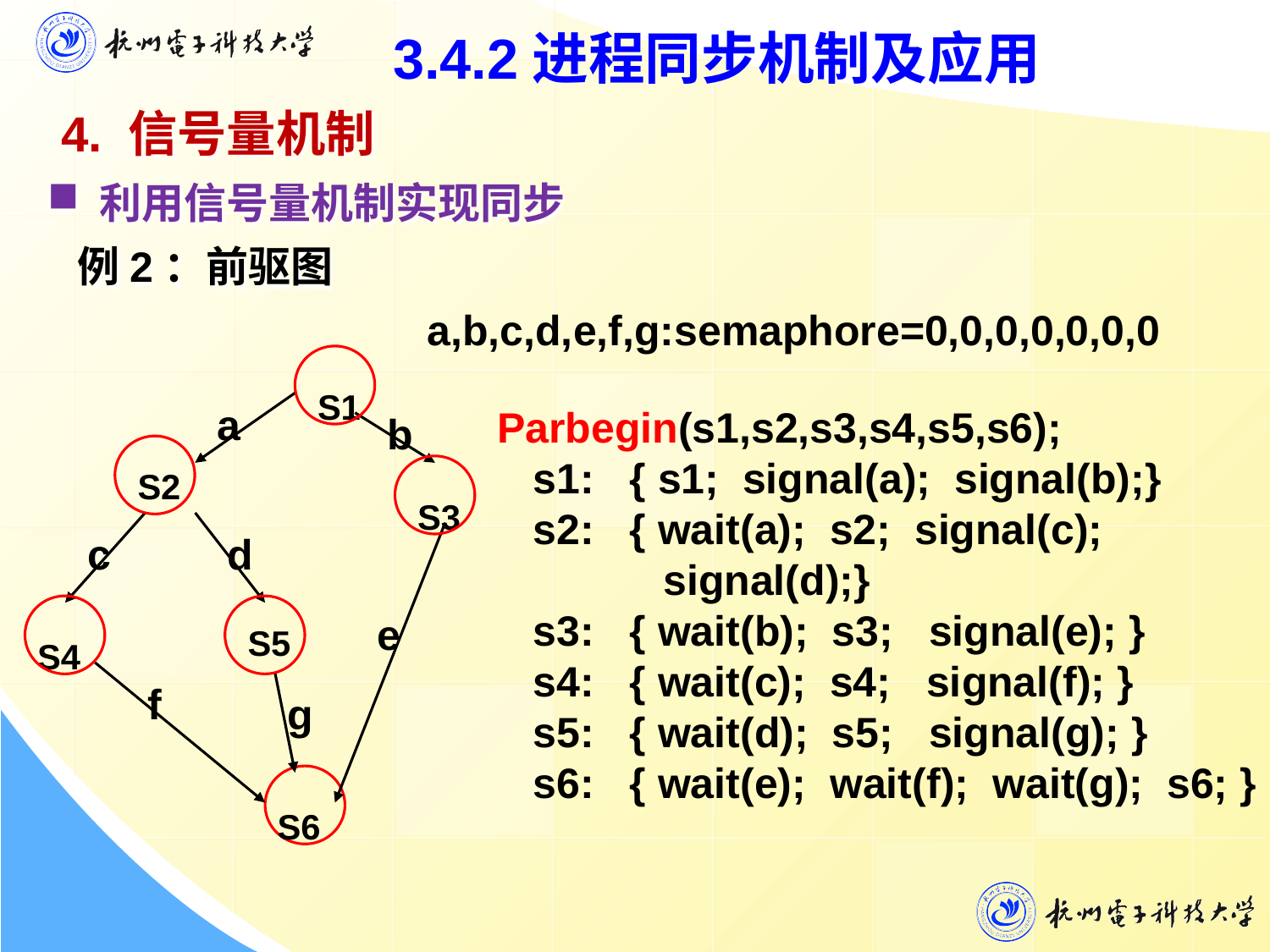

3.4.2进程同步机制及应用
 4. 信号量机制
 利用信号量机制实现同步
# 例2：前驱图
a,b,c,d,e,f,g:semaphore=0,0,0,0,0,0,0
S1

S2

S3

S5
S4

S6

a
b
c
d
e
f
g
Parbegin(s1,s2,s3,s4,s5,s6);
   s1:   { s1;  signal(a);  signal(b);}
   s2:   { wait(a);  s2;  signal(c);
              signal(d);}
   s3:   { wait(b);  s3;   signal(e); }
   s4:   { wait(c);  s4;   signal(f); }
   s5:   { wait(d);  s5;   signal(g); }
   s6:   { wait(e);  wait(f);  wait(g);  s6; }